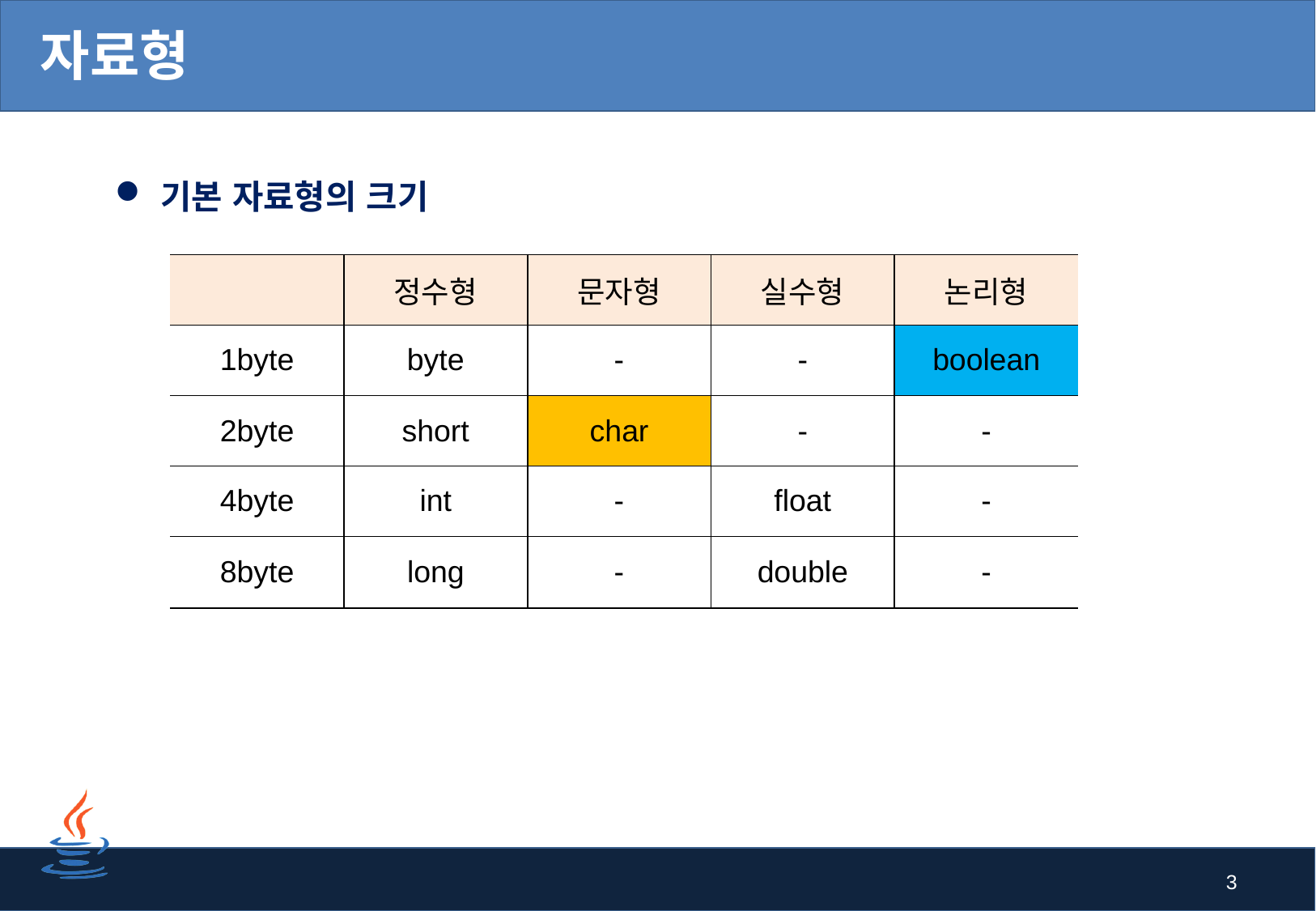

# 자료형
기본 자료형의 크기
|  | 정수형 | 문자형 | 실수형 | 논리형 |
| --- | --- | --- | --- | --- |
| 1byte | byte | - | - | boolean |
| 2byte | short | char | - | - |
| 4byte | int | - | float | - |
| 8byte | long | - | double | - |
3